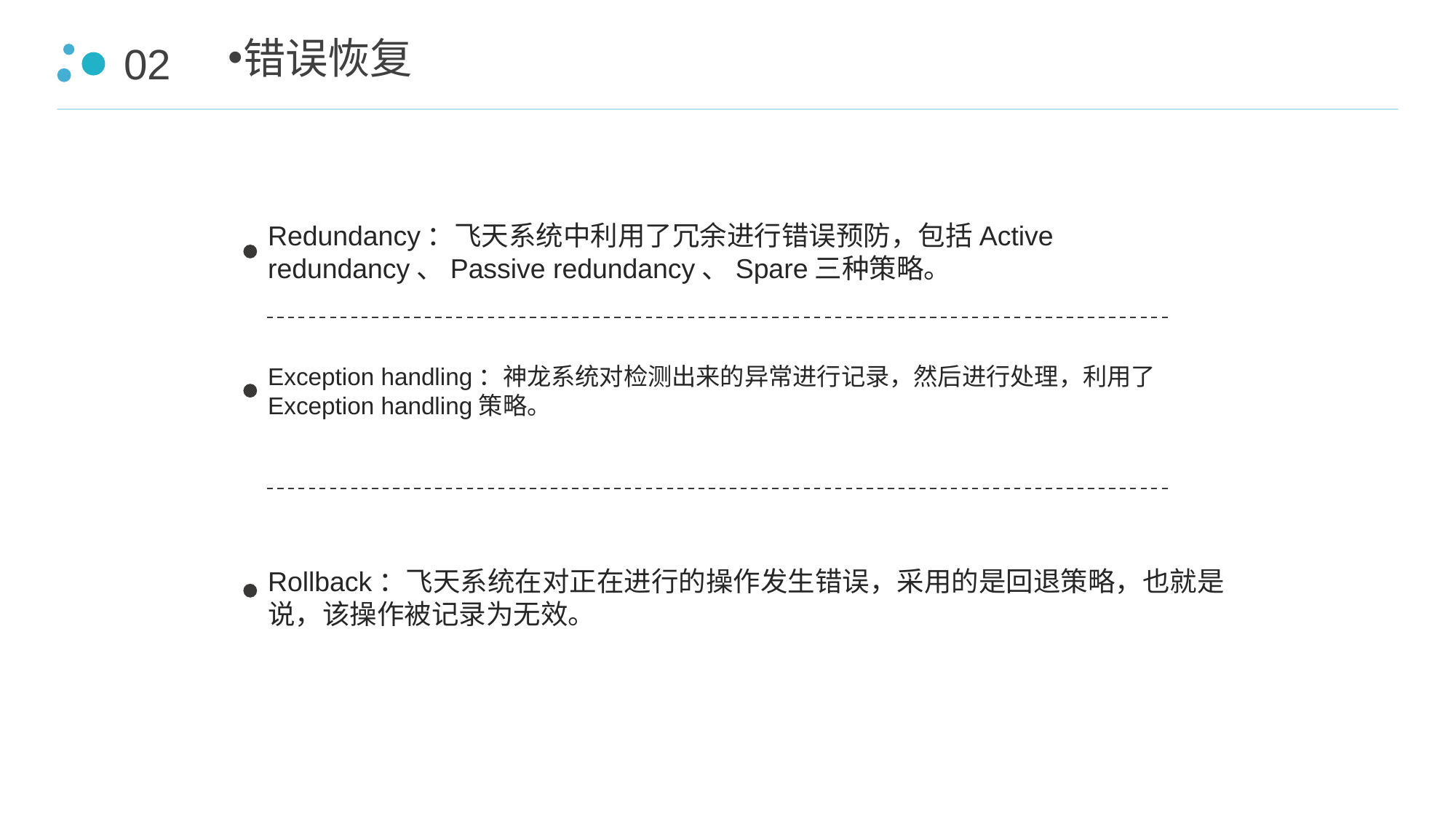

02
错误恢复

Redundancy：飞天系统中利用了冗余进行错误预防，包括Active redundancy、Passive redundancy、Spare三种策略。

Exception handling：神龙系统对检测出来的异常进行记录，然后进行处理，利用了Exception handling策略。

Rollback：飞天系统在对正在进行的操作发生错误，采用的是回退策略，也就是说，该操作被记录为无效。